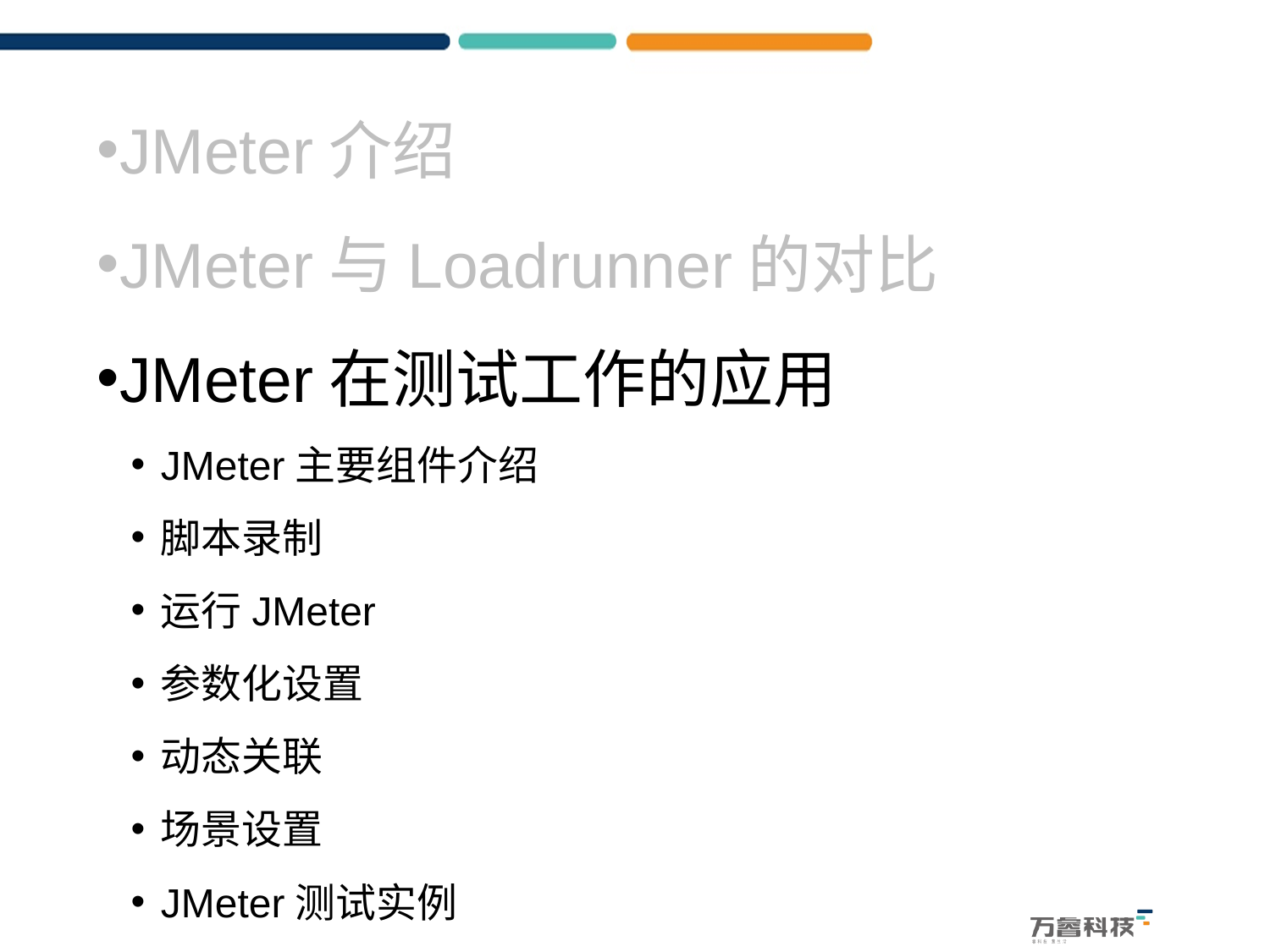

JMeter介绍
JMeter与Loadrunner的对比
JMeter在测试工作的应用
JMeter主要组件介绍
脚本录制
运行JMeter
参数化设置
动态关联
场景设置
JMeter测试实例